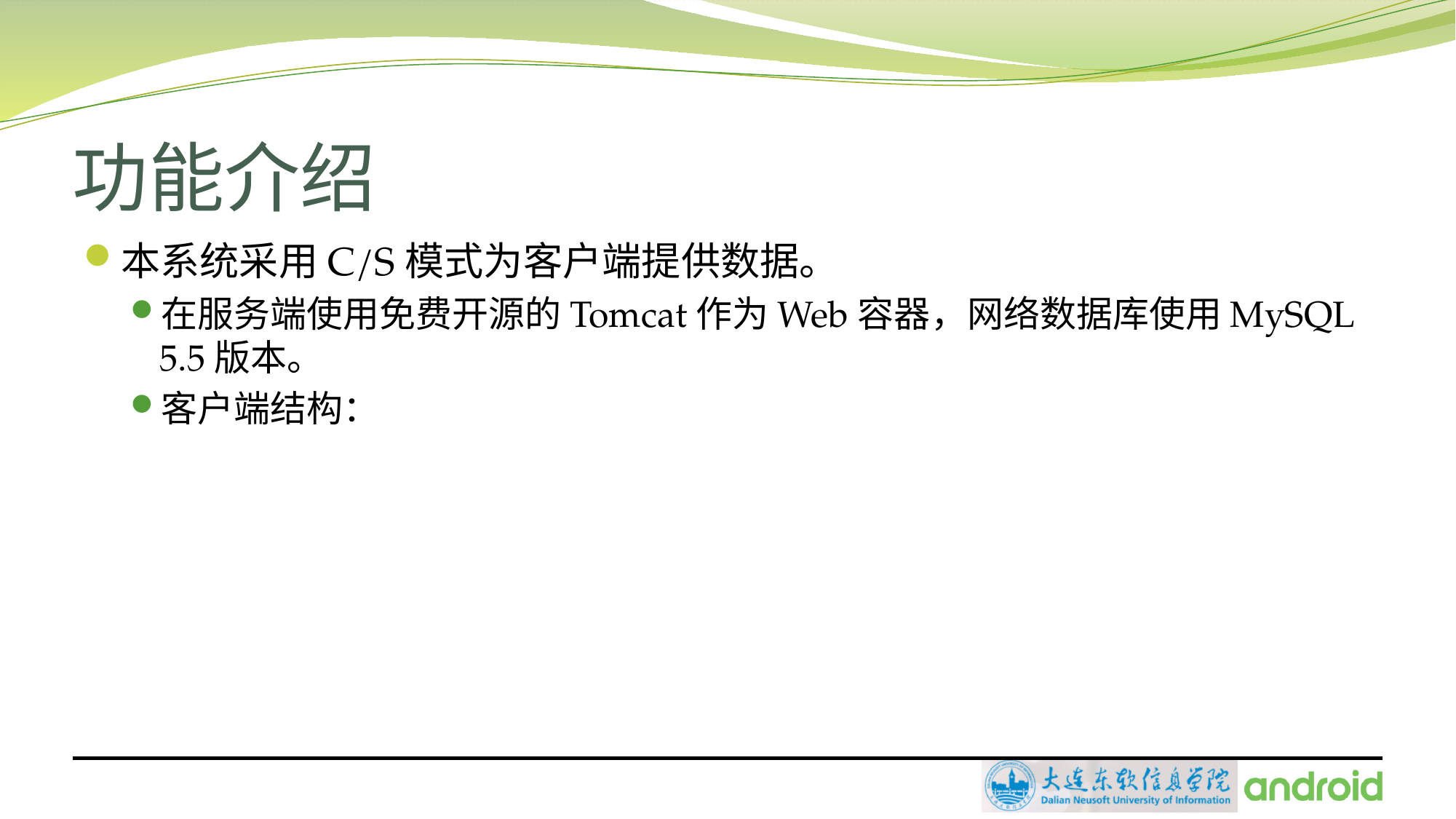

# 功能介绍
本系统采用C/S模式为客户端提供数据。
在服务端使用免费开源的Tomcat作为Web容器，网络数据库使用MySQL 5.5版本。
客户端结构：